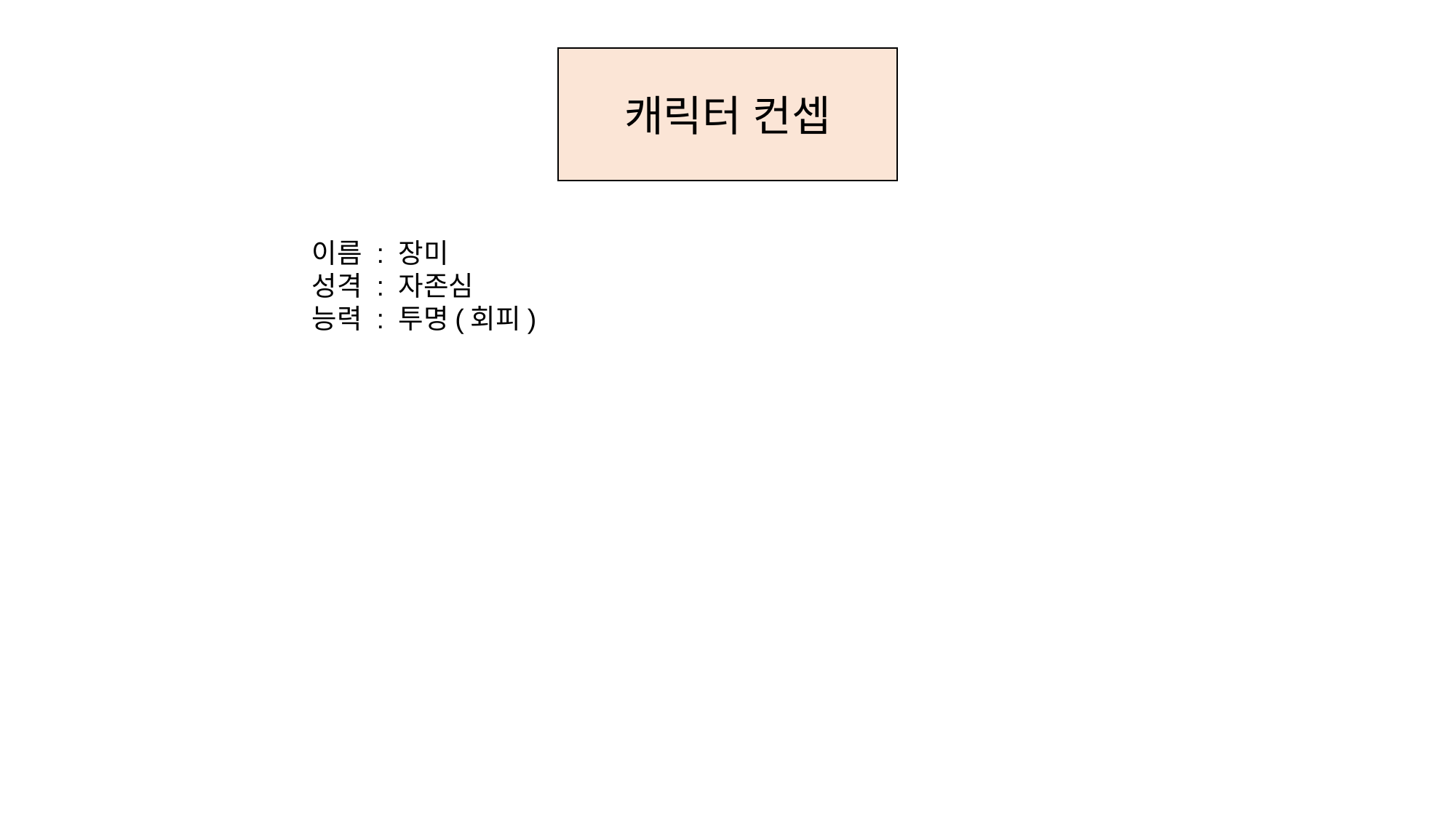

캐릭터 컨셉
이름 : 장미
성격 : 자존심
능력 : 투명(회피)